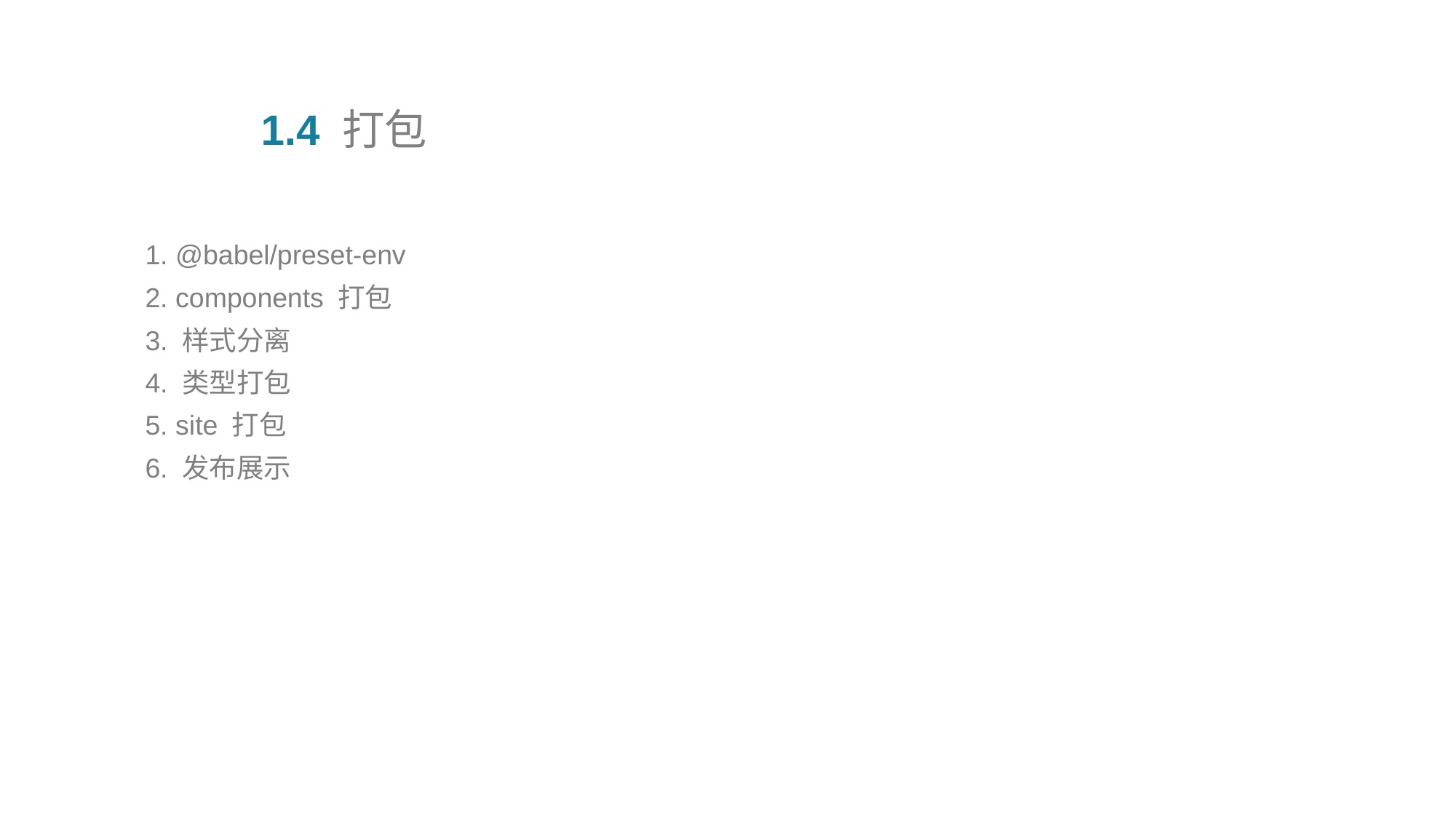

1.4 打包
1. @babel/preset-env
2. components 打包
3. 样式分离
4. 类型打包
5. site 打包
6. 发布展示